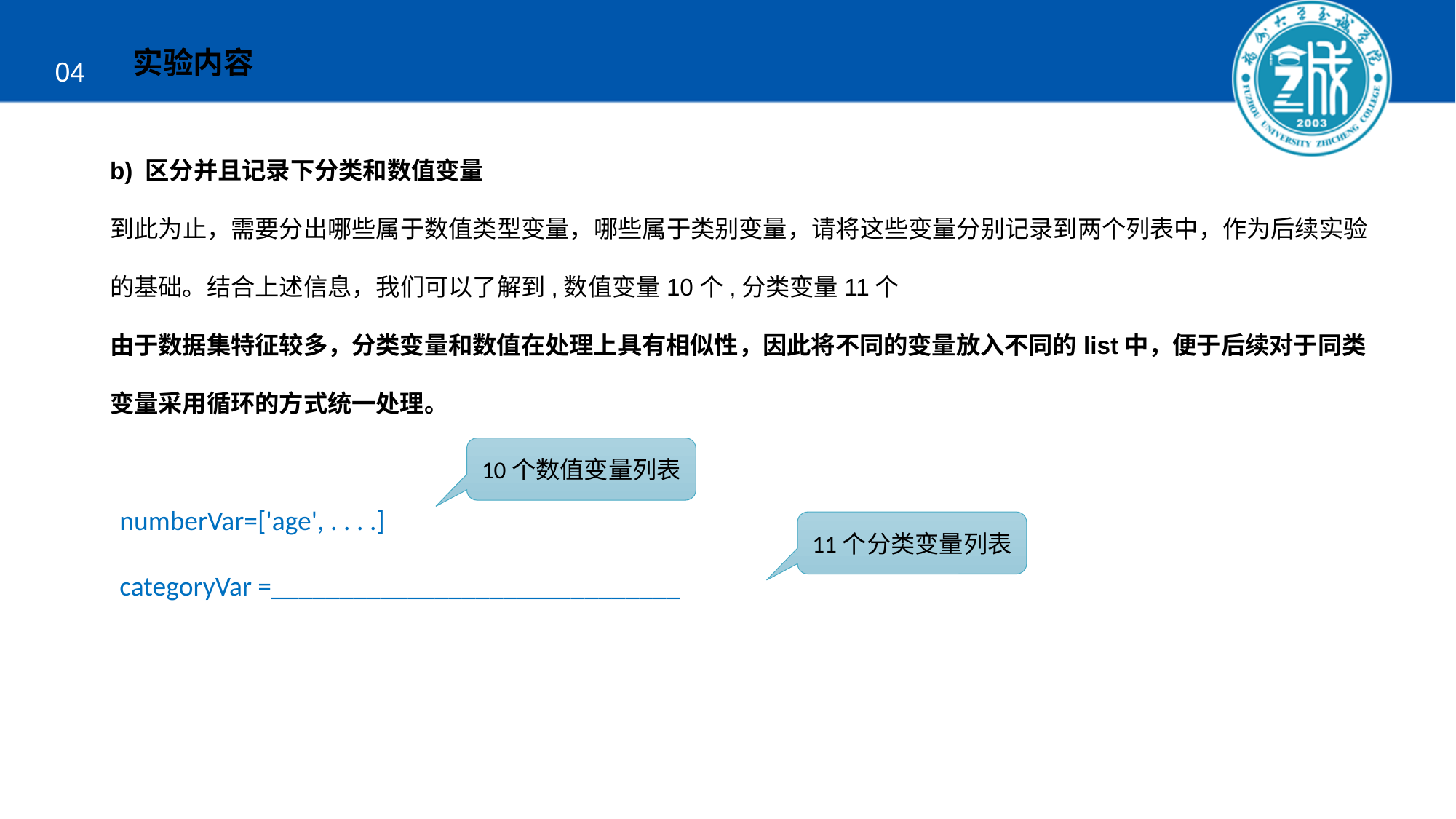

实验内容
04
b) 区分并且记录下分类和数值变量
到此为止，需要分出哪些属于数值类型变量，哪些属于类别变量，请将这些变量分别记录到两个列表中，作为后续实验的基础。结合上述信息，我们可以了解到,数值变量10个,分类变量11个
由于数据集特征较多，分类变量和数值在处理上具有相似性，因此将不同的变量放入不同的list中，便于后续对于同类变量采用循环的方式统一处理。
10个数值变量列表
numberVar=['age', . . . .]
categoryVar =______________________________
11个分类变量列表